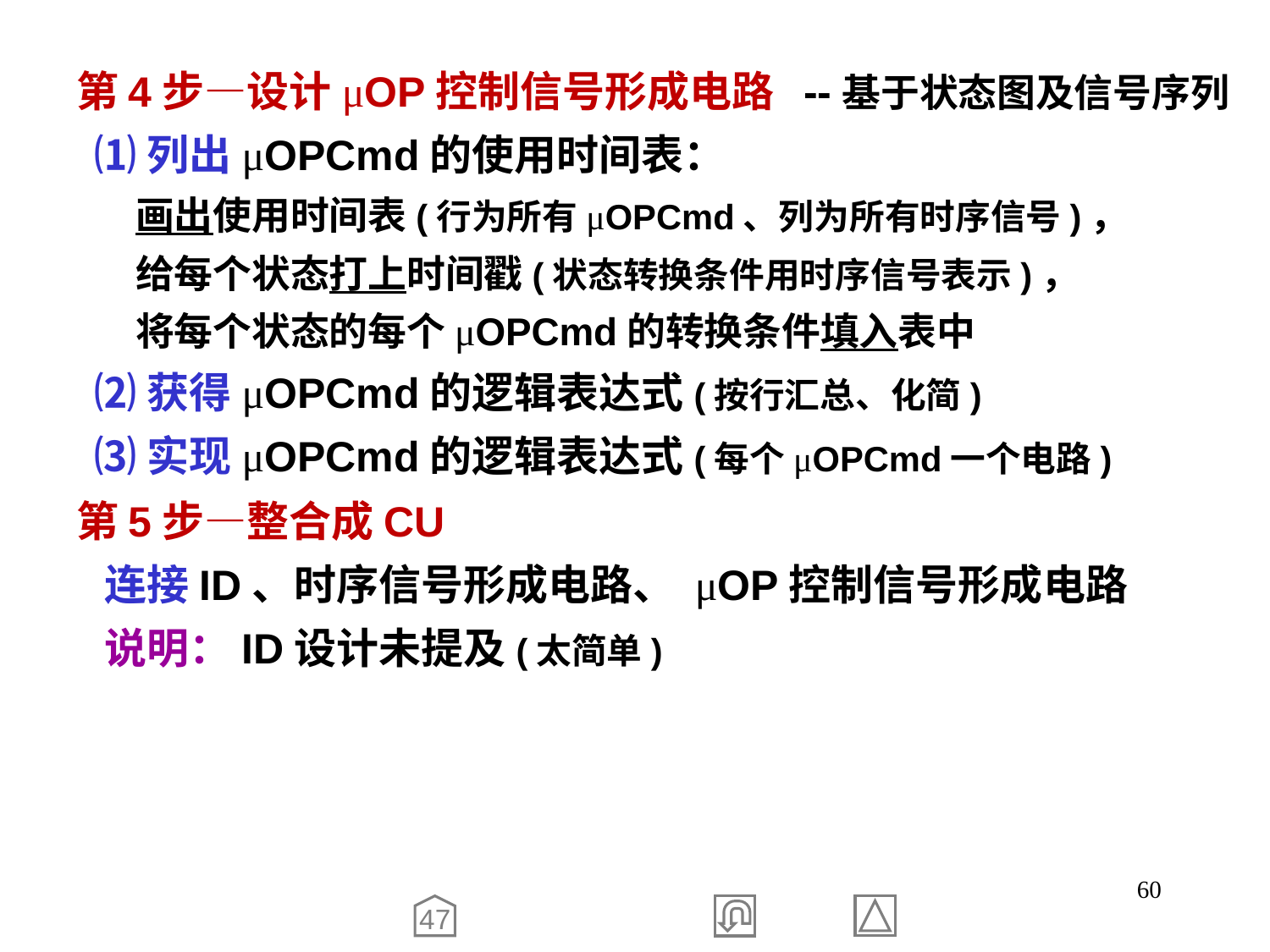

第4步—设计μOP控制信号形成电路  --基于状态图及信号序列
      ⑴列出μOPCmd的使用时间表：
          画出使用时间表(行为所有μOPCmd、列为所有时序信号)，
          给每个状态打上时间戳(状态转换条件用时序信号表示)，
          将每个状态的每个μOPCmd的转换条件填入表中
      ⑵获得μOPCmd的逻辑表达式(按行汇总、化简)
      ⑶实现μOPCmd的逻辑表达式(每个μOPCmd一个电路)
   第5步—整合成CU
      连接ID、时序信号形成电路、 μOP控制信号形成电路
      说明：ID设计未提及(太简单)
60
47